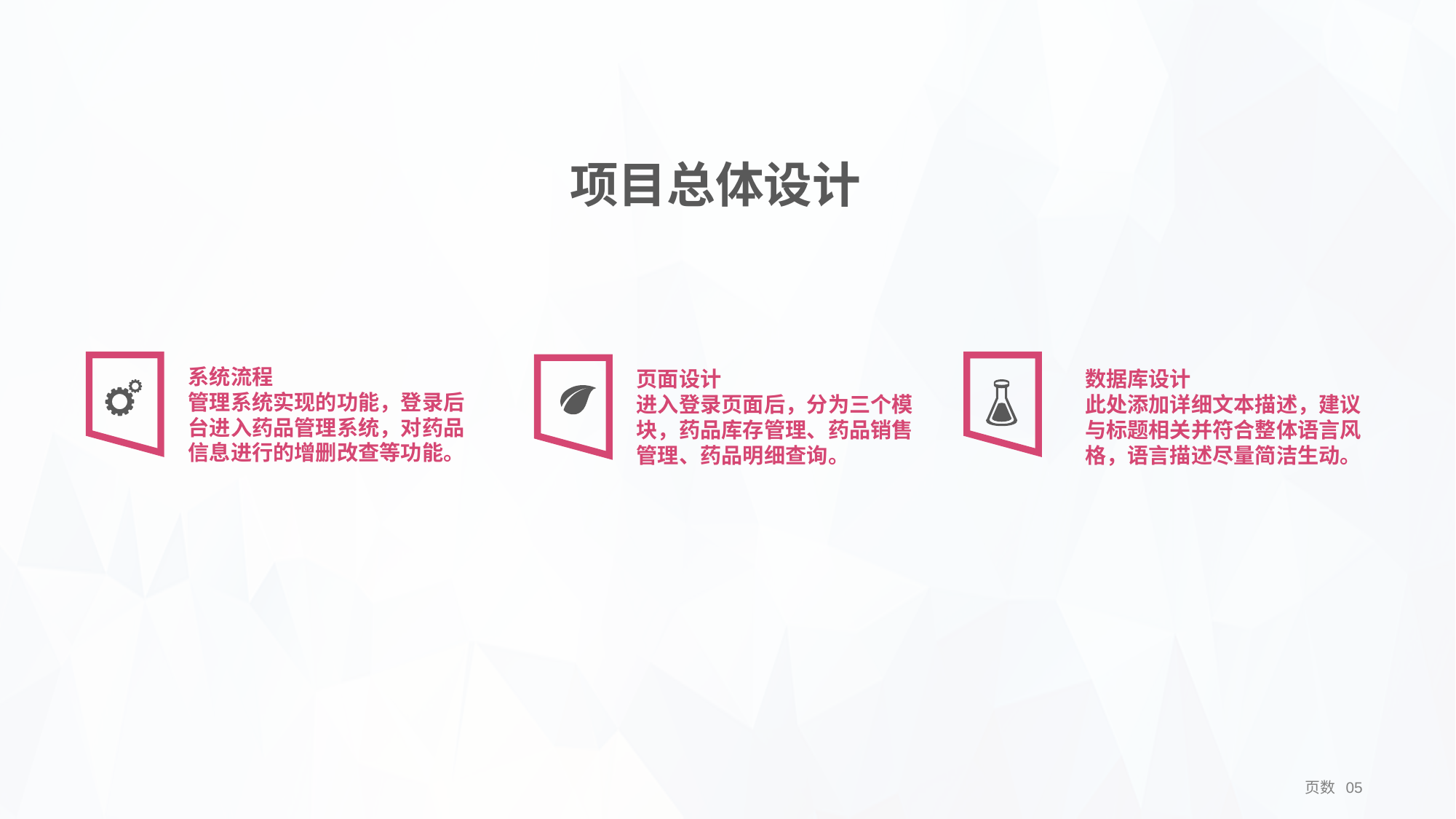

项目总体设计

系统流程
管理系统实现的功能，登录后台进入药品管理系统，对药品信息进行的增删改查等功能。
页面设计
进入登录页面后，分为三个模块，药品库存管理、药品销售管理、药品明细查询。
数据库设计
此处添加详细文本描述，建议与标题相关并符合整体语言风格，语言描述尽量简洁生动。

           页数  05